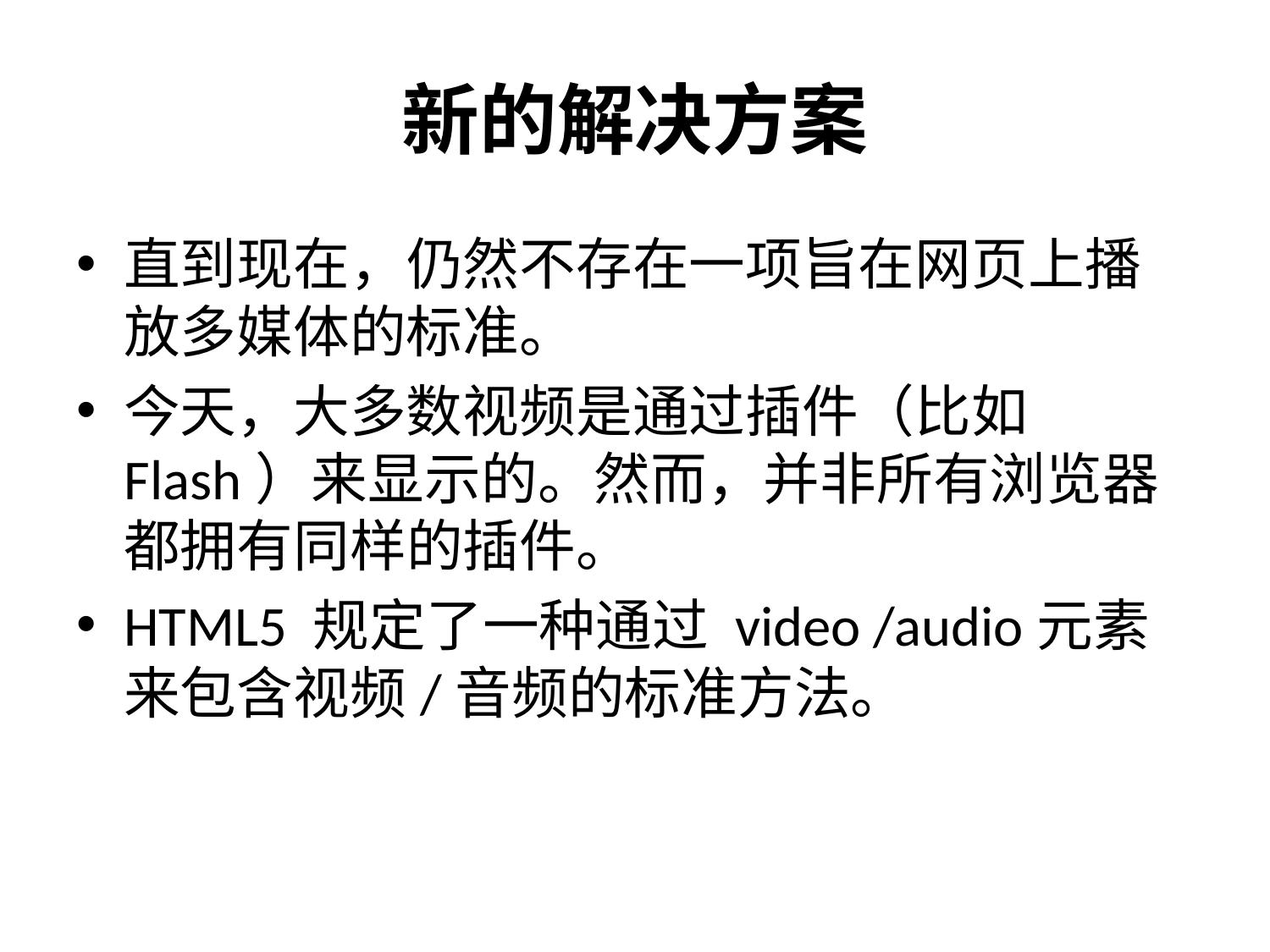

# 新的解决方案
直到现在，仍然不存在一项旨在网页上播放多媒体的标准。
今天，大多数视频是通过插件（比如 Flash）来显示的。然而，并非所有浏览器都拥有同样的插件。
HTML5 规定了一种通过 video /audio元素来包含视频/音频的标准方法。